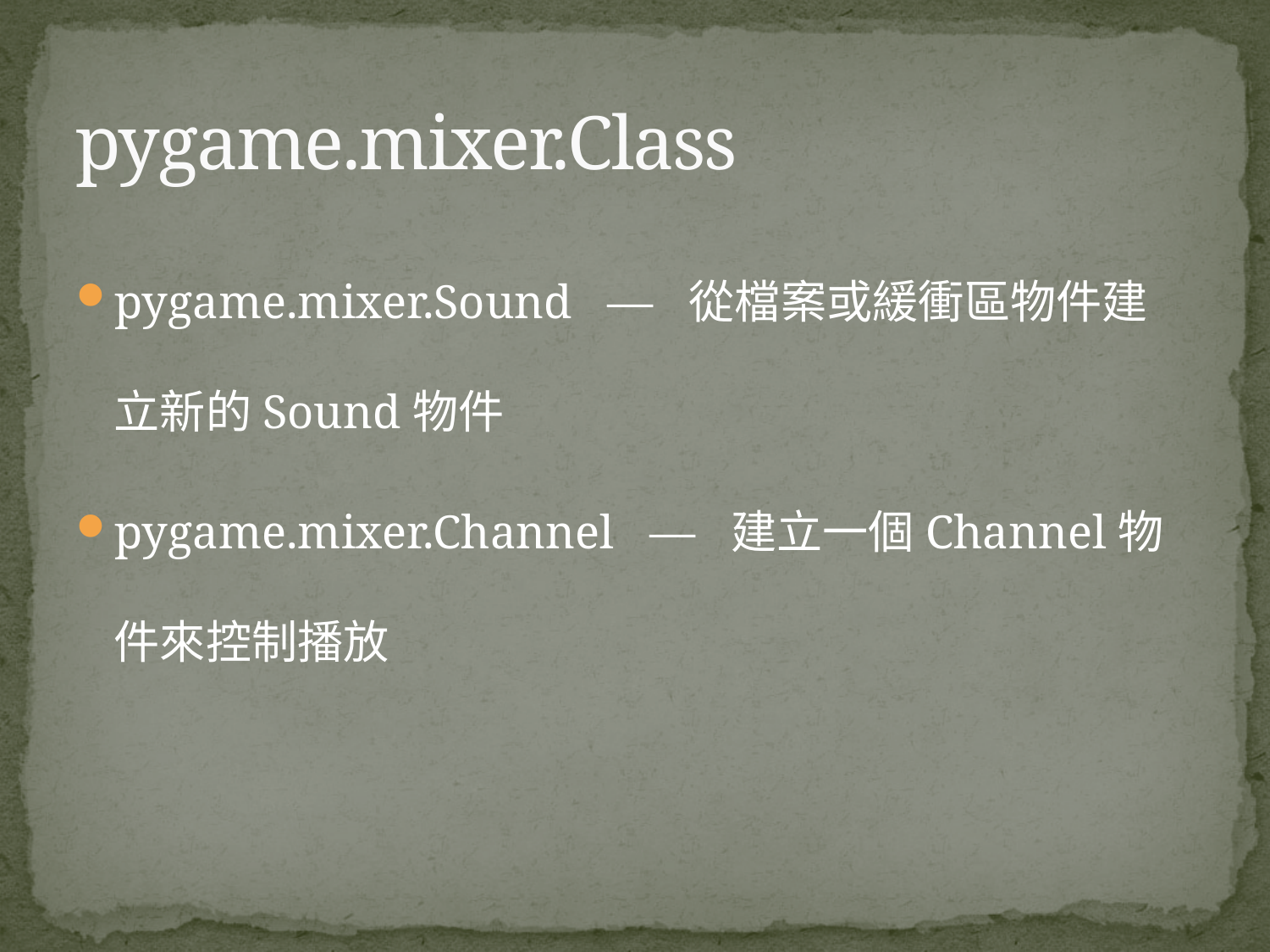

# pygame.mixer.Class
pygame.mixer.Sound   —  從檔案或緩衝區物件建立新的Sound物件
pygame.mixer.Channel   —  建立一個Channel物件來控制播放